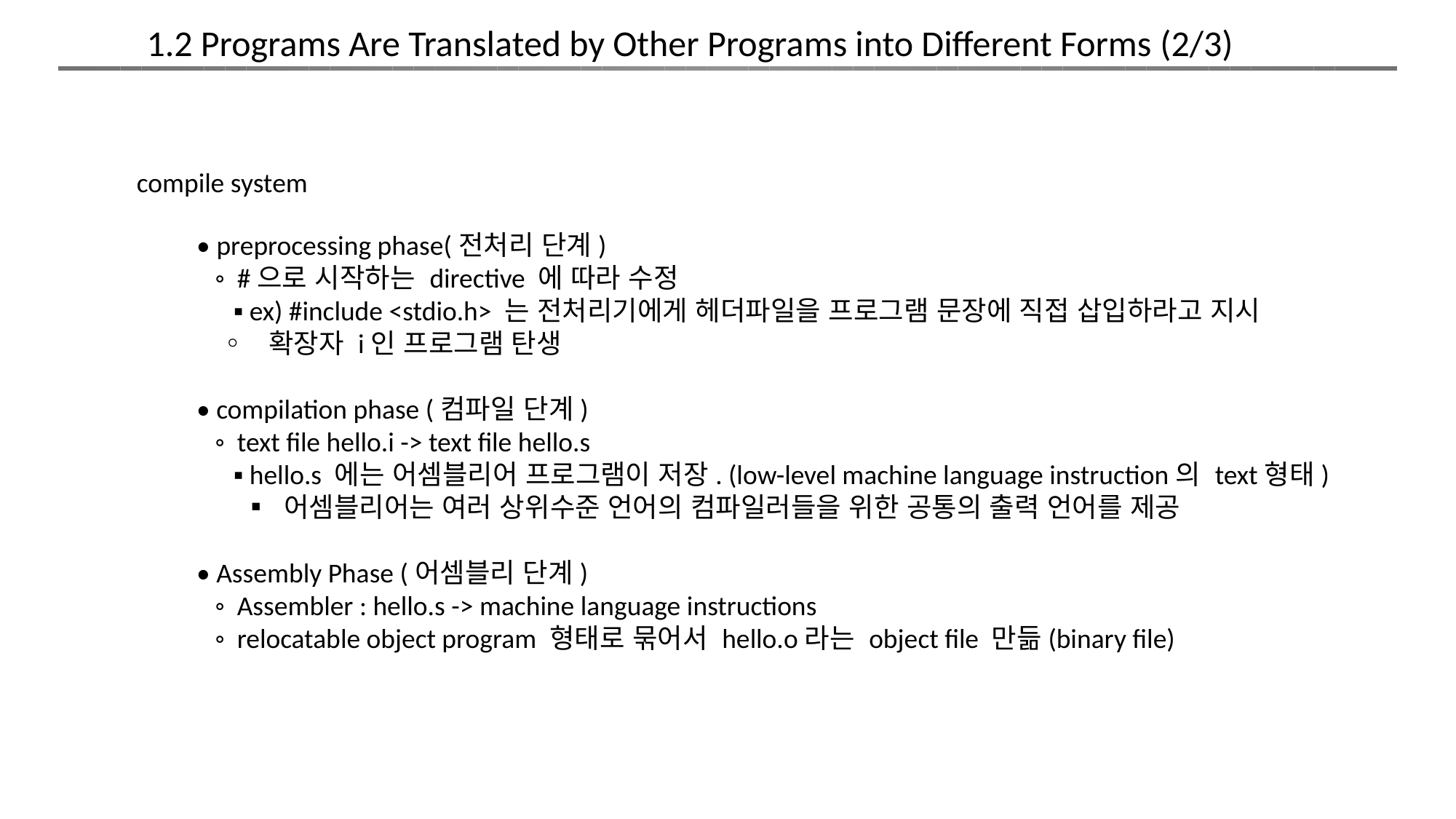

1.2 Programs Are Translated by Other Programs into Different Forms (2/3)

compile system
• preprocessing phase(전처리 단계)
   ◦  #으로 시작하는 directive 에 따라 수정
      ▪ ex) #include <stdio.h> 는 전처리기에게 헤더파일을 프로그램 문장에 직접 삽입하라고 지시
   ◦  확장자 i인 프로그램 탄생

• compilation phase (컴파일 단계)
   ◦  text file hello.i -> text file hello.s
      ▪ hello.s 에는 어셈블리어 프로그램이 저장. (low-level machine language instruction의 text형태)
      ▪ 어셈블리어는 여러 상위수준 언어의 컴파일러들을 위한 공통의 출력 언어를 제공

• Assembly Phase (어셈블리 단계)
   ◦  Assembler : hello.s -> machine language instructions
   ◦  relocatable object program 형태로 묶어서 hello.o라는 object file 만듦(binary file)